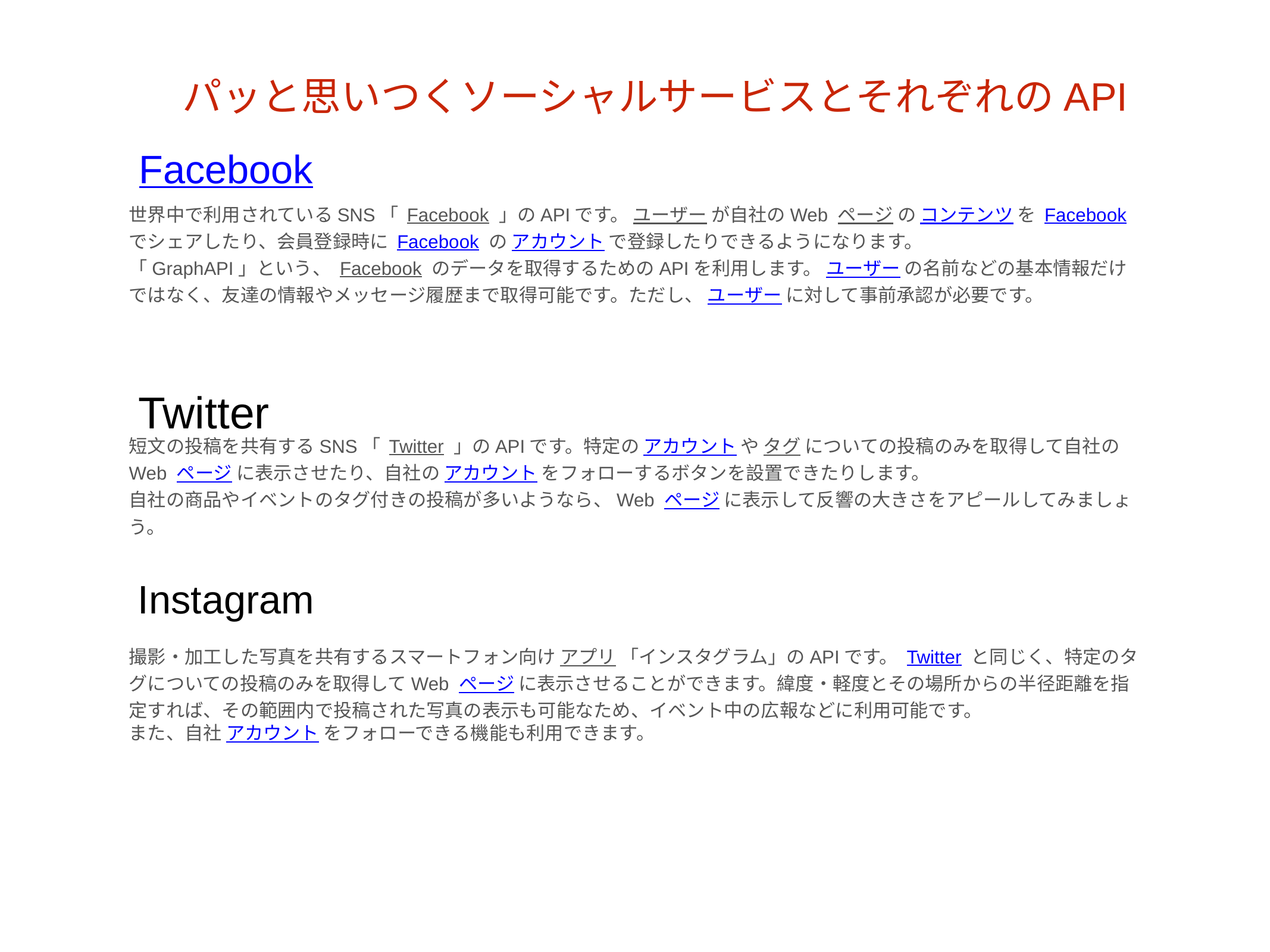

パッと思いつくソーシャルサービスとそれぞれのAPI
# 世界中で利用されているSNS「 Facebook 」のAPIです。 ユーザー が自社のWeb ページ の コンテンツ を Facebook でシェアしたり、会員登録時に Facebook の アカウント で登録したりできるようになります。
「GraphAPI」という、 Facebook のデータを取得するためのAPIを利用します。 ユーザー の名前などの基本情報だけではなく、友達の情報やメッセージ履歴まで取得可能です。ただし、 ユーザー に対して事前承認が必要です。
Facebook
短文の投稿を共有するSNS「 Twitter 」のAPIです。特定の アカウント や タグ についての投稿のみを取得して自社のWeb ページ に表示させたり、自社の アカウント をフォローするボタンを設置できたりします。
自社の商品やイベントのタグ付きの投稿が多いようなら、Web ページ に表示して反響の大きさをアピールしてみましょう。
Twitter
撮影・加工した写真を共有するスマートフォン向け アプリ 「インスタグラム」のAPIです。 Twitter と同じく、特定のタグについての投稿のみを取得してWeb ページ に表示させることができます。緯度・軽度とその場所からの半径距離を指定すれば、その範囲内で投稿された写真の表示も可能なため、イベント中の広報などに利用可能です。
また、自社 アカウント をフォローできる機能も利用できます。
Instagram